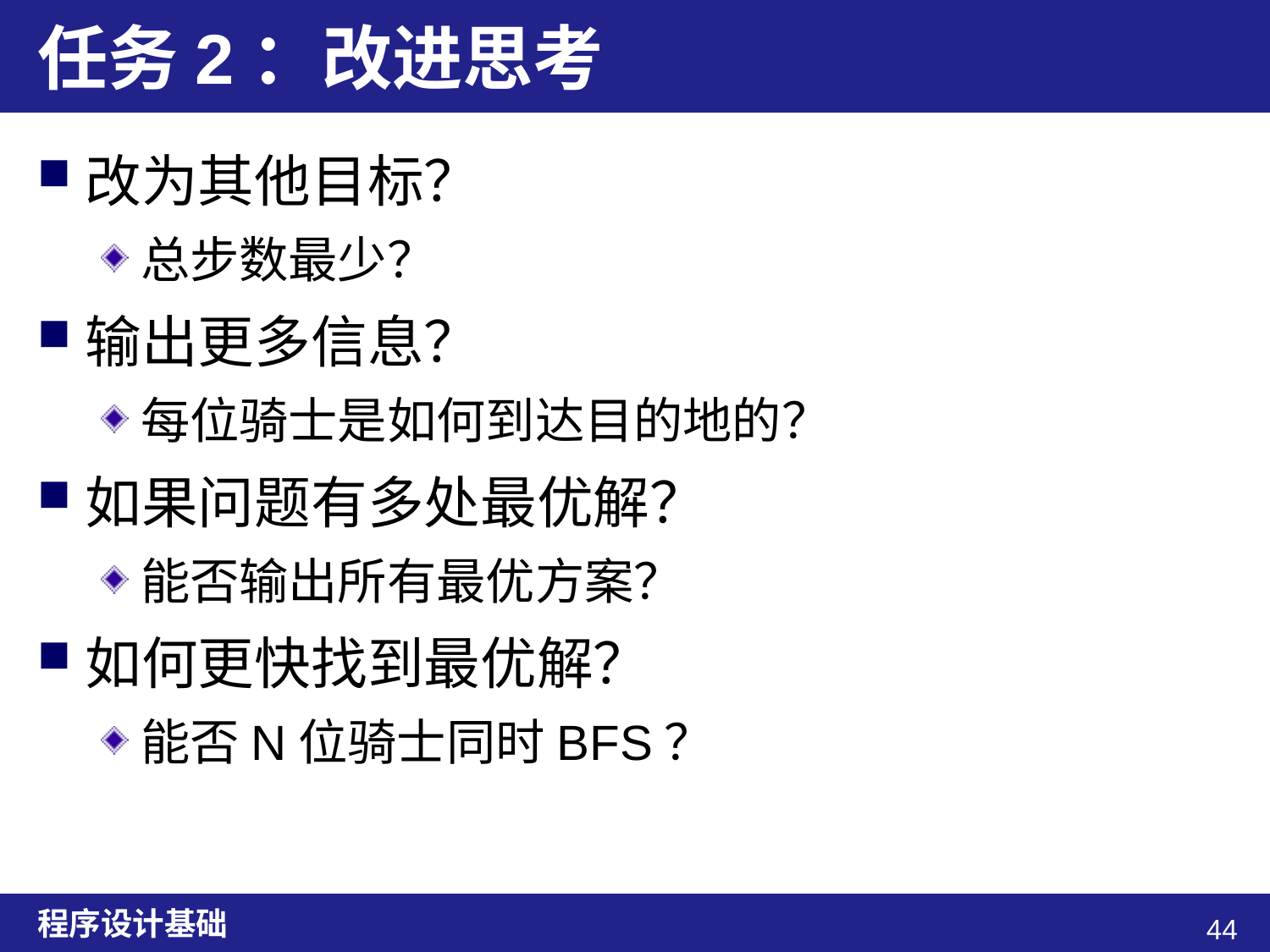

# 任务2：改进思考
改为其他目标？
总步数最少？
输出更多信息？
每位骑士是如何到达目的地的？
如果问题有多处最优解？
能否输出所有最优方案？
如何更快找到最优解？
能否N位骑士同时BFS？